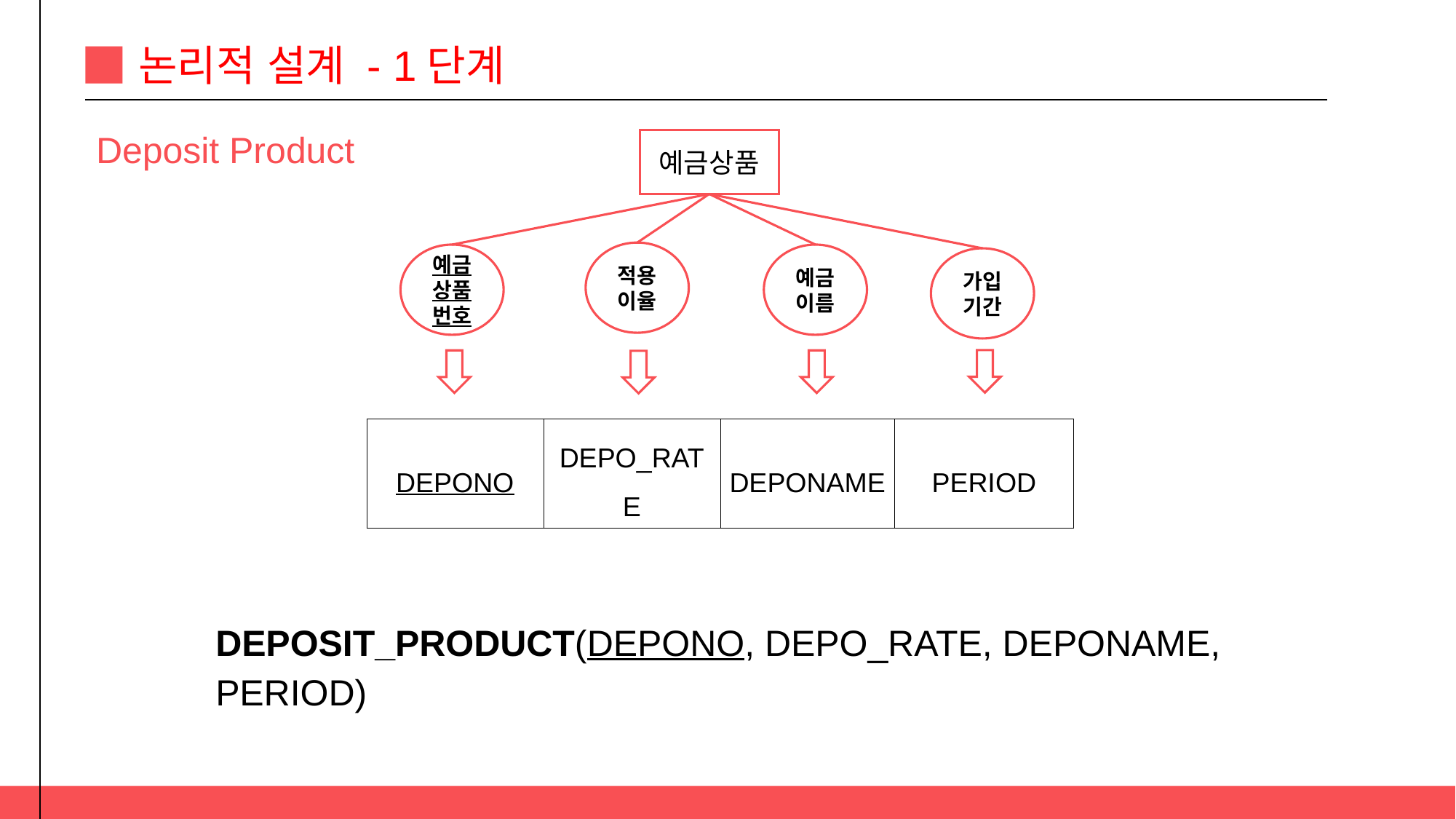

논리적 설계 - 1단계

Deposit Product

예금상품
적용이율
예금상품번호
예금이름
가입기간

| DEPONO | DEPO\_RATE | DEPONAME | PERIOD |
| --- | --- | --- | --- |
DEPOSIT_PRODUCT(DEPONO, DEPO_RATE, DEPONAME, PERIOD)